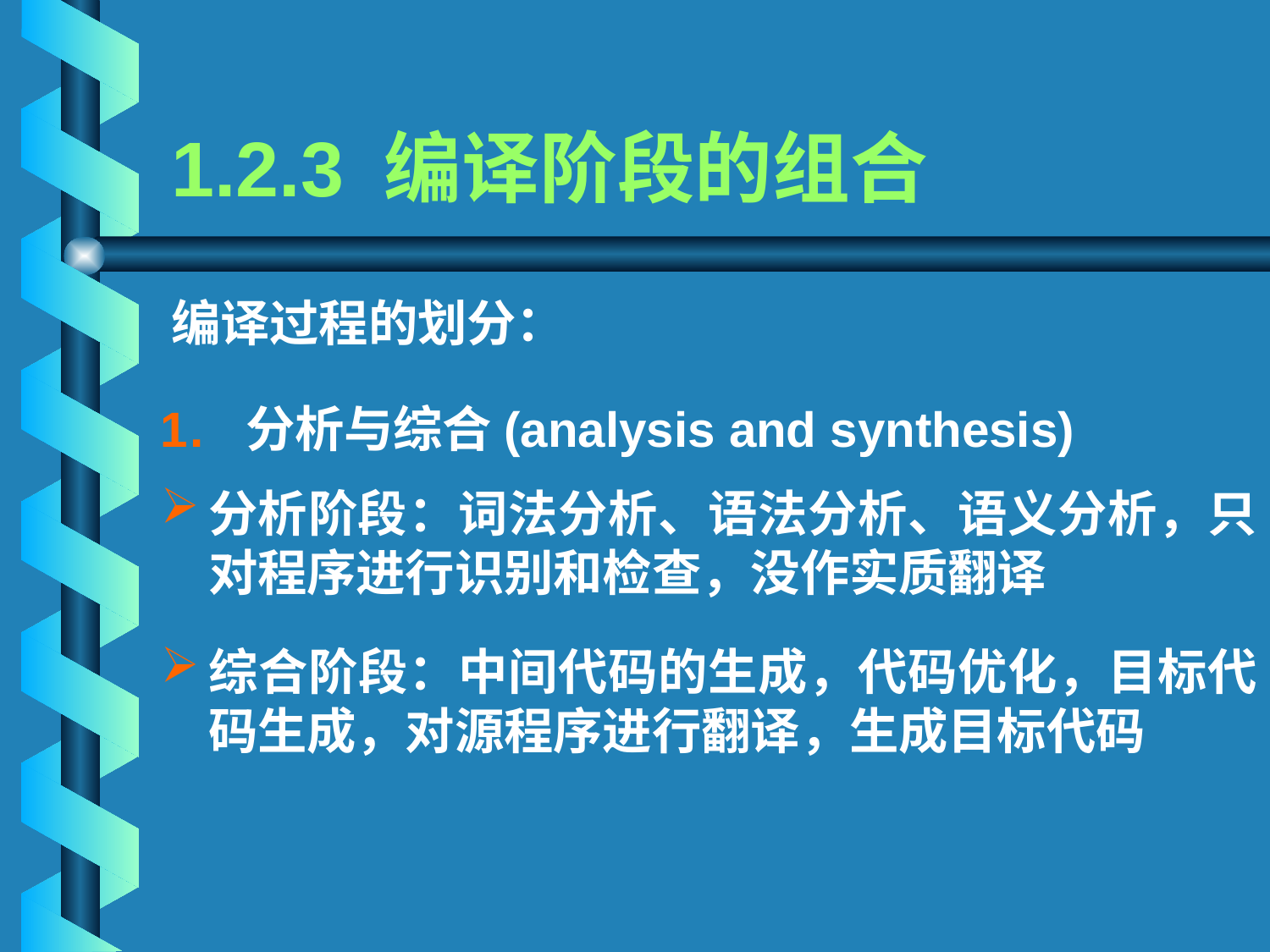

# 1.2.3 编译阶段的组合
编译过程的划分：
分析与综合(analysis and synthesis)
分析阶段：词法分析、语法分析、语义分析，只对程序进行识别和检查，没作实质翻译
综合阶段：中间代码的生成，代码优化，目标代码生成，对源程序进行翻译，生成目标代码